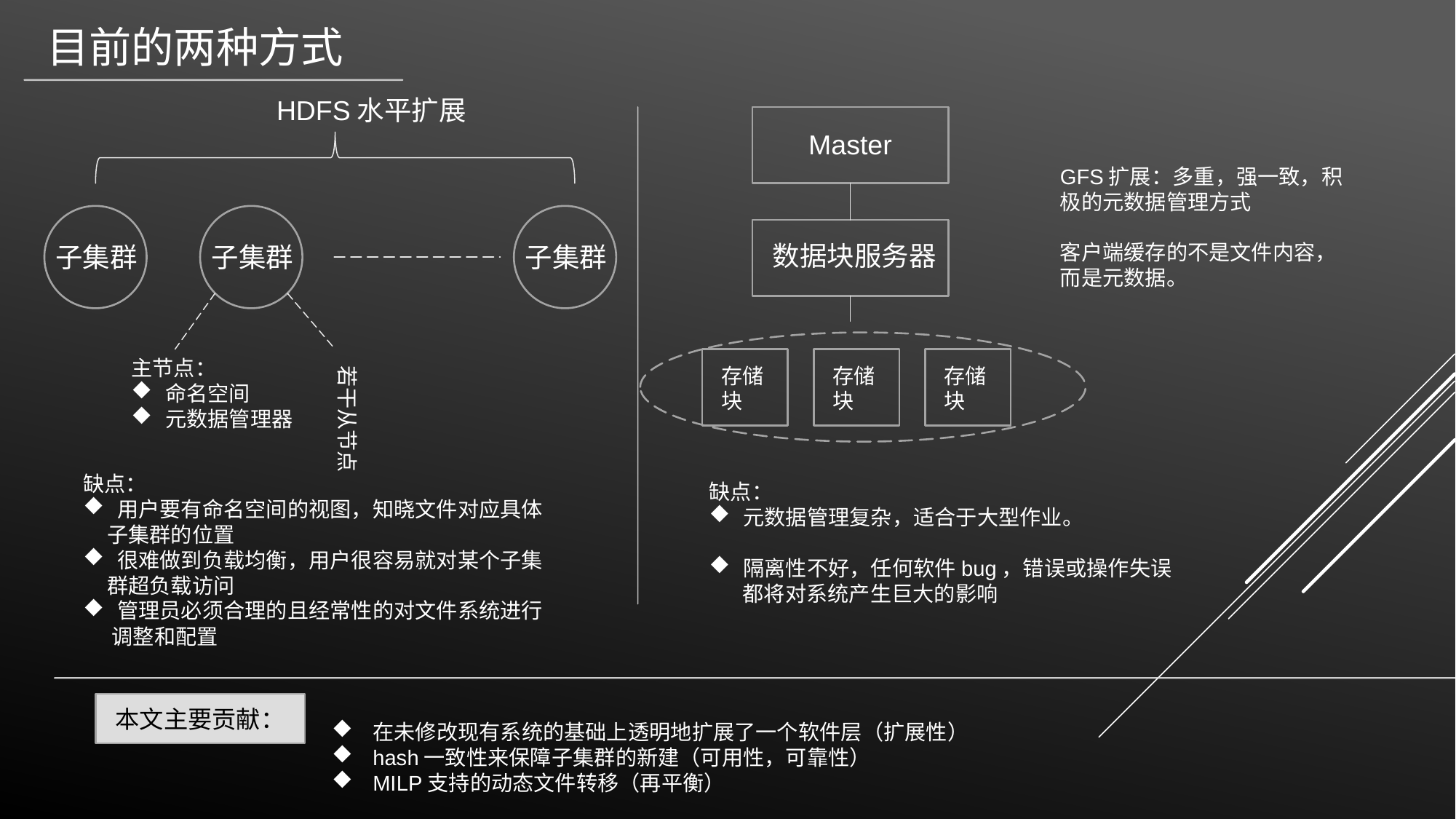

目前的两种方式
HDFS水平扩展

Master
GFS扩展：多重，强一致，积极的元数据管理方式

客户端缓存的不是文件内容，而是元数据。

子集群

子集群

子集群

数据块服务器

主节点：
命名空间
元数据管理器

若干从节点
存储块
存储块
存储块
缺点：
用户要有命名空间的视图，知晓文件对应具体
    子集群的位置
很难做到负载均衡，用户很容易就对某个子集
    群超负载访问
管理员必须合理的且经常性的对文件系统进行
     调整和配置
缺点：
元数据管理复杂，适合于大型作业。

隔离性不好，任何软件bug，错误或操作失误
      都将对系统产生巨大的影响
本文主要贡献：
在未修改现有系统的基础上透明地扩展了一个软件层（扩展性）
hash一致性来保障子集群的新建（可用性，可靠性）
MILP支持的动态文件转移（再平衡）